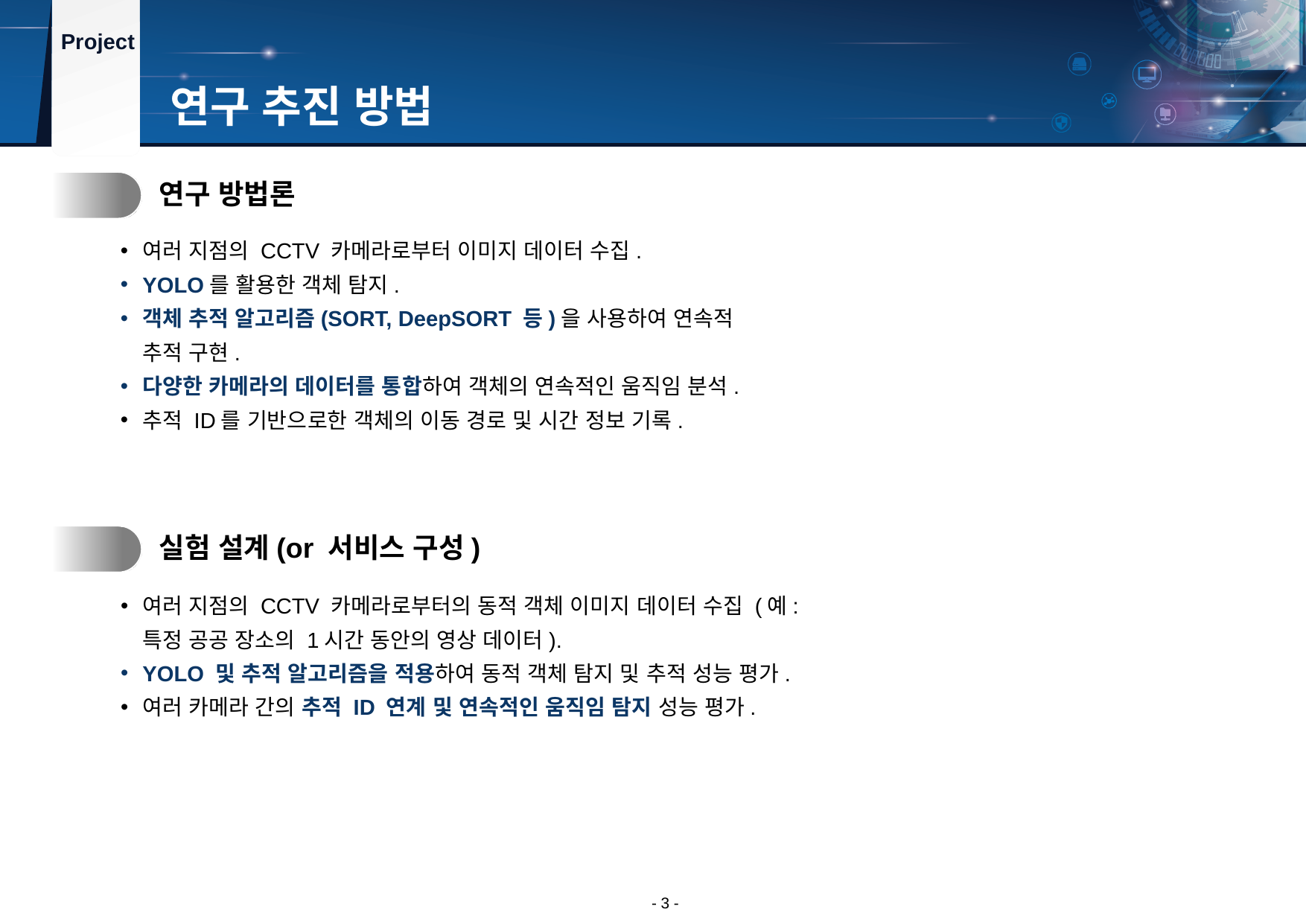

연구 추진 방법

1.
연구 방법론
여러 지점의 CCTV 카메라로부터 이미지 데이터 수집.
YOLO를 활용한 객체 탐지.
객체 추적 알고리즘(SORT, DeepSORT 등)을 사용하여 연속적 추적 구현.
다양한 카메라의 데이터를 통합하여 객체의 연속적인 움직임 분석.
추적 ID를 기반으로한 객체의 이동 경로 및 시간 정보 기록.

2.
실험 설계(or 서비스 구성)
여러 지점의 CCTV 카메라로부터의 동적 객체 이미지 데이터 수집 (예: 특정 공공 장소의 1시간 동안의 영상 데이터).
YOLO 및 추적 알고리즘을 적용하여 동적 객체 탐지 및 추적 성능 평가.
여러 카메라 간의 추적 ID 연계 및 연속적인 움직임 탐지 성능 평가.
- 3 -